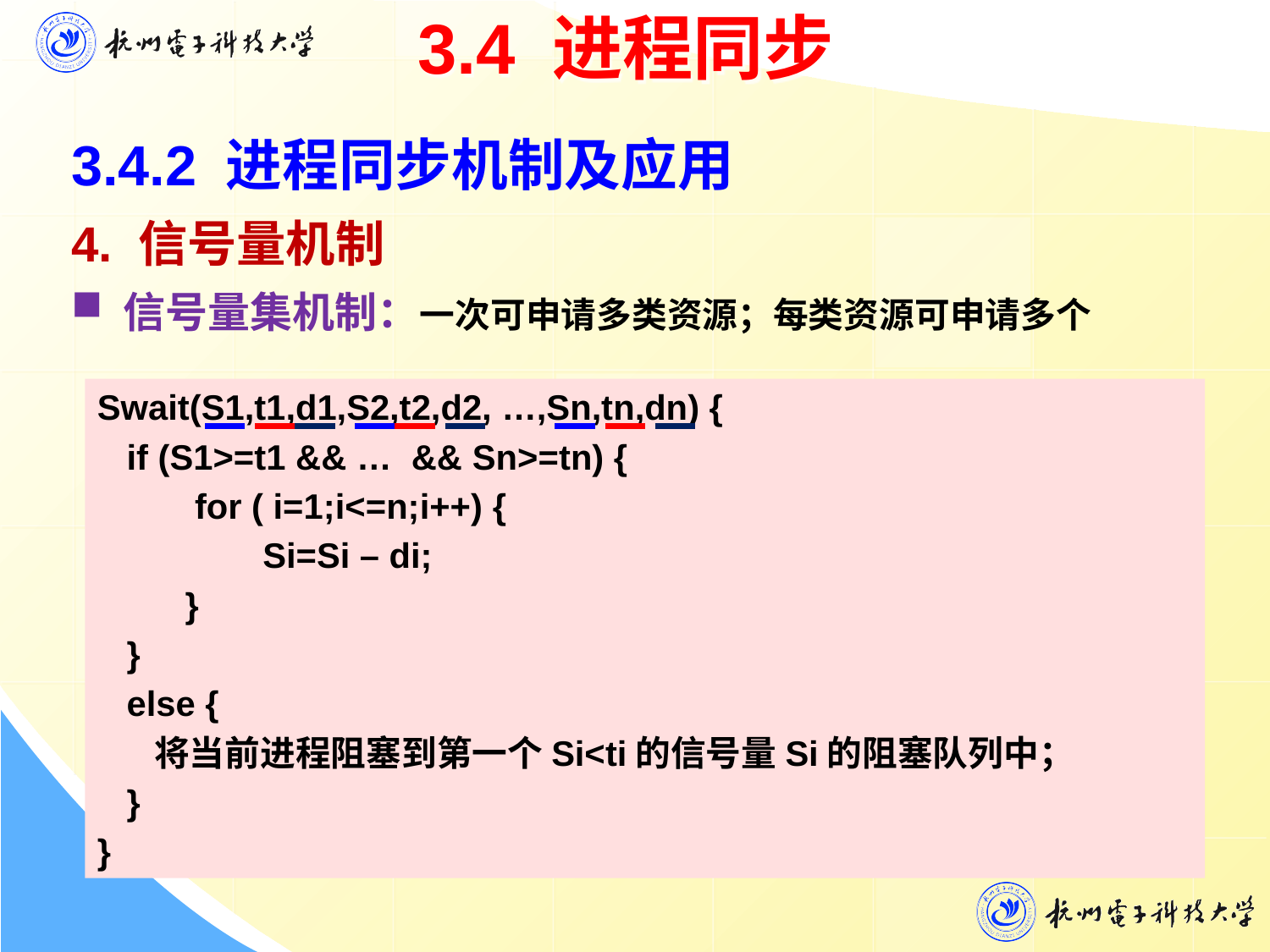

3.4 进程同步
3.4.2 进程同步机制及应用
4. 信号量机制
 信号量集机制：一次可申请多类资源；每类资源可申请多个

Swait(S1,t1,d1,S2,t2,d2, …,Sn,tn,dn) {
   if (S1>=t1 && …  && Sn>=tn) {
          for ( i=1;i<=n;i++) {
                 Si=Si – di;
         }
   }
   else {
      将当前进程阻塞到第一个Si<ti的信号量Si的阻塞队列中；
   }
}